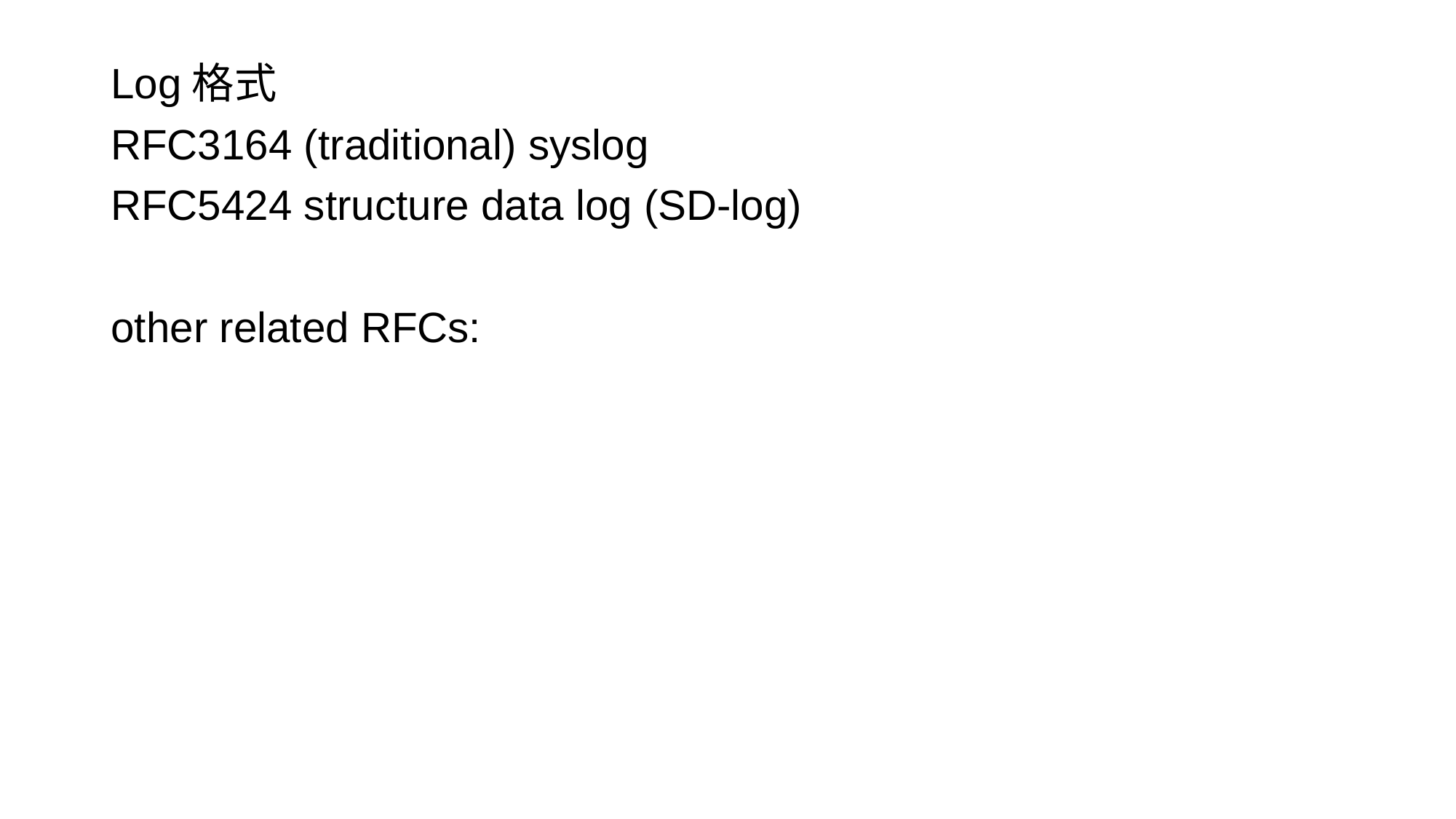

Log格式
RFC3164 (traditional) syslog
RFC5424 structure data log (SD-log)

other related RFCs: